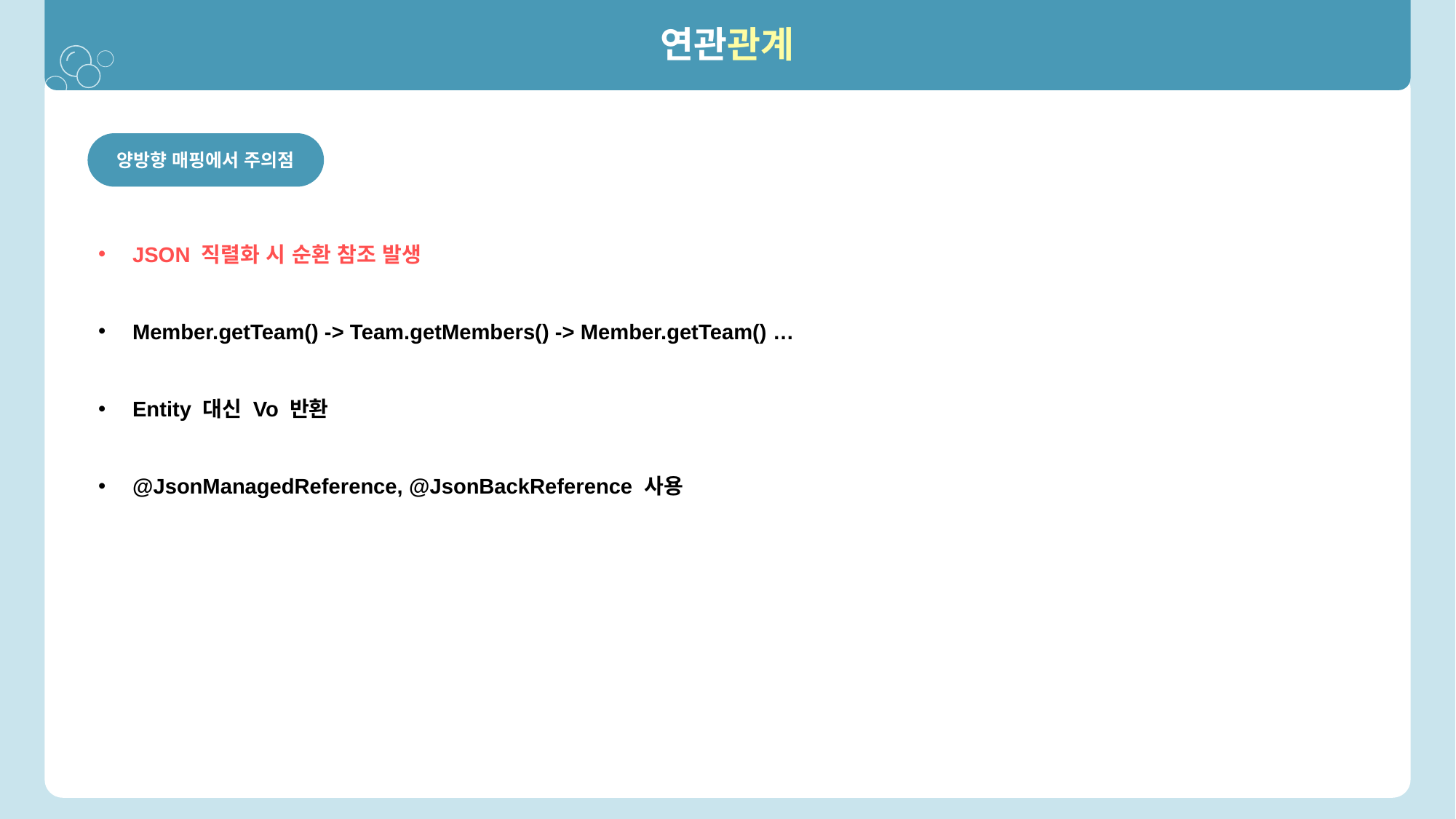

연관관계

양방향 매핑에서 주의점
JSON 직렬화 시 순환 참조 발생
Member.getTeam() -> Team.getMembers() -> Member.getTeam() …
Entity 대신 Vo 반환
@JsonManagedReference, @JsonBackReference 사용